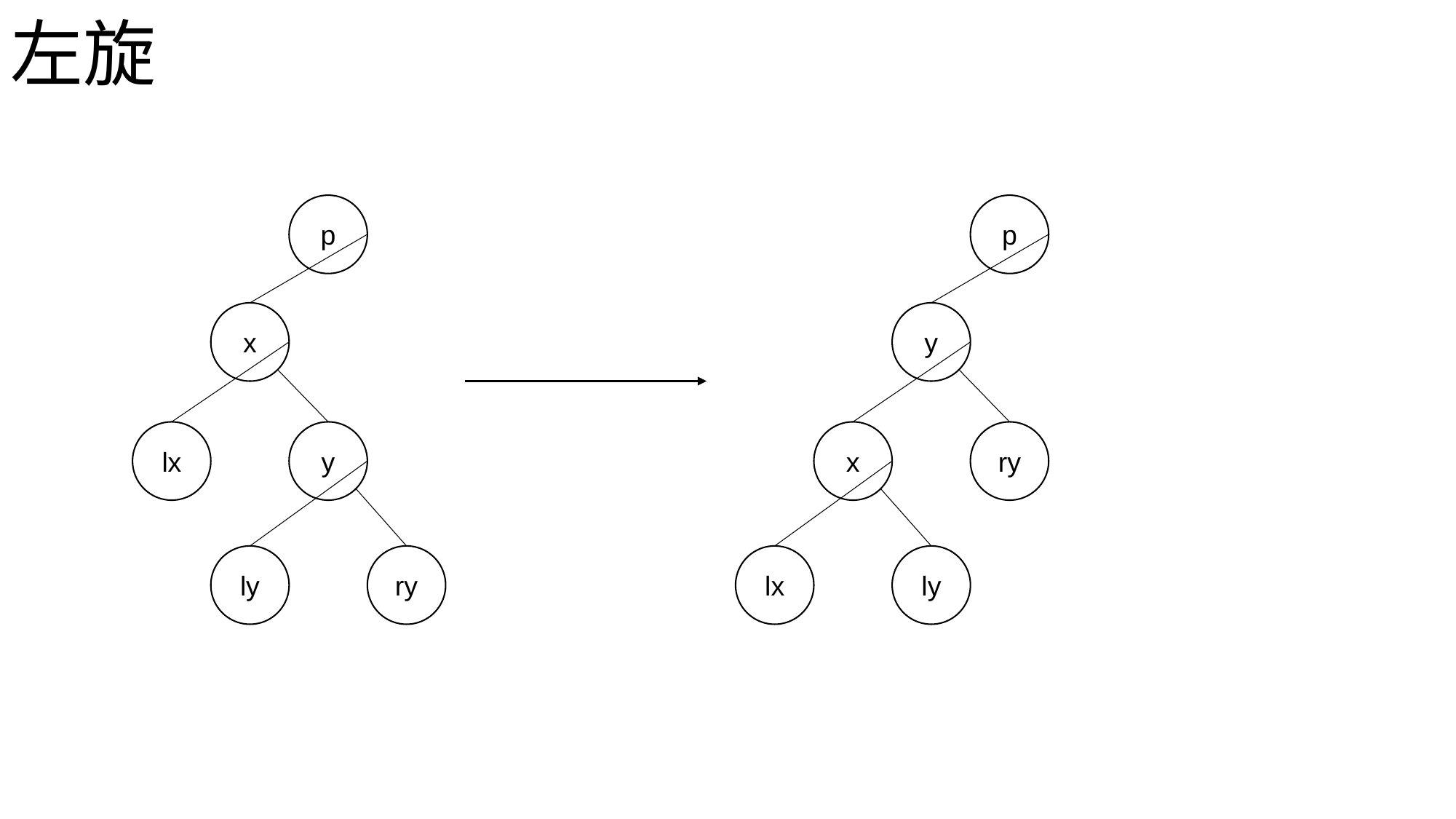

左旋
p
x
y
lx
ly
ry
p
y
ry
x
lx
ly